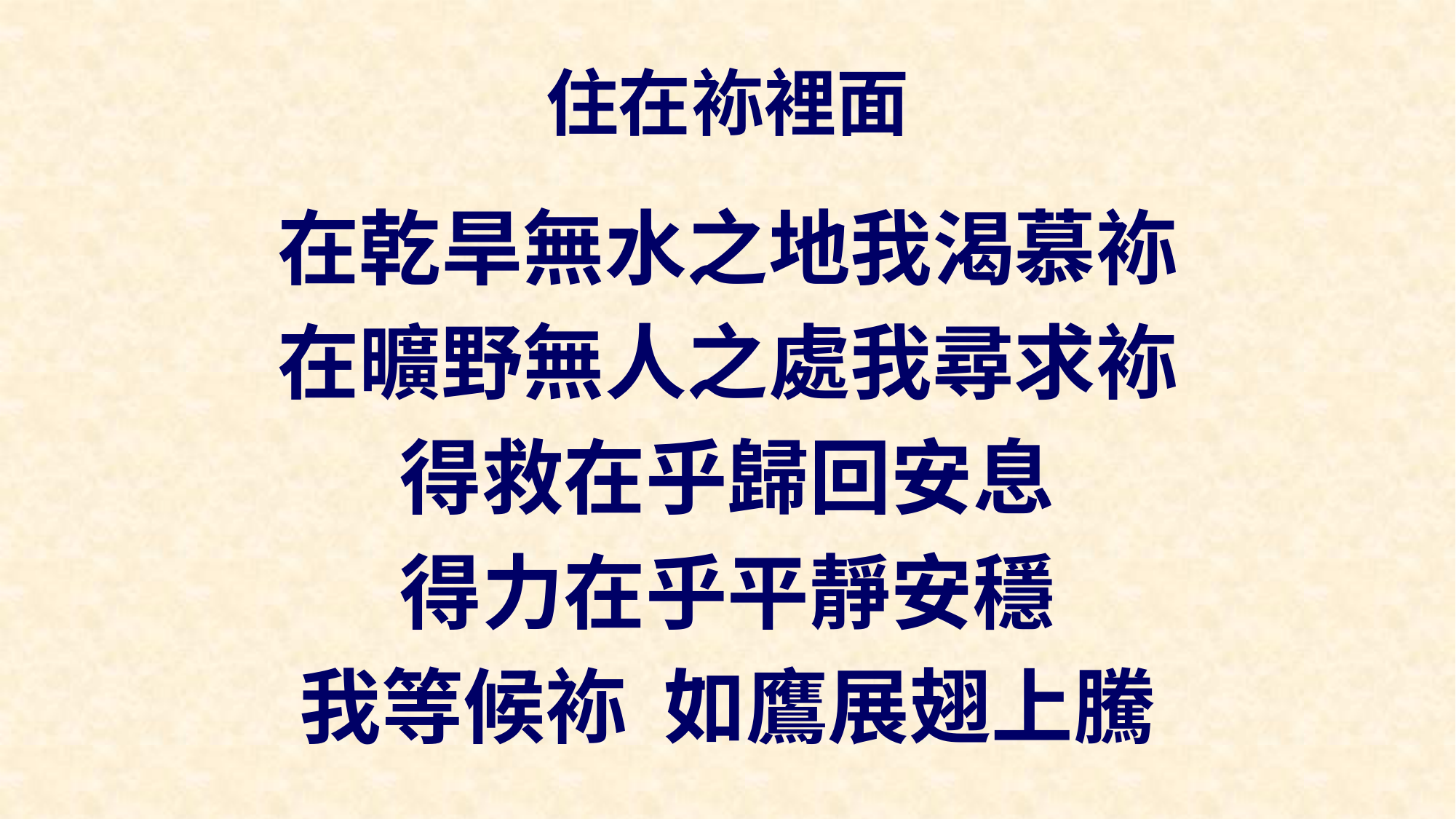

# 住在袮裡面
在乾旱無水之地我渴慕袮
在曠野無人之處我尋求袮
得救在乎歸回安息
得力在乎平靜安穩
我等候袮  如鷹展翅上騰